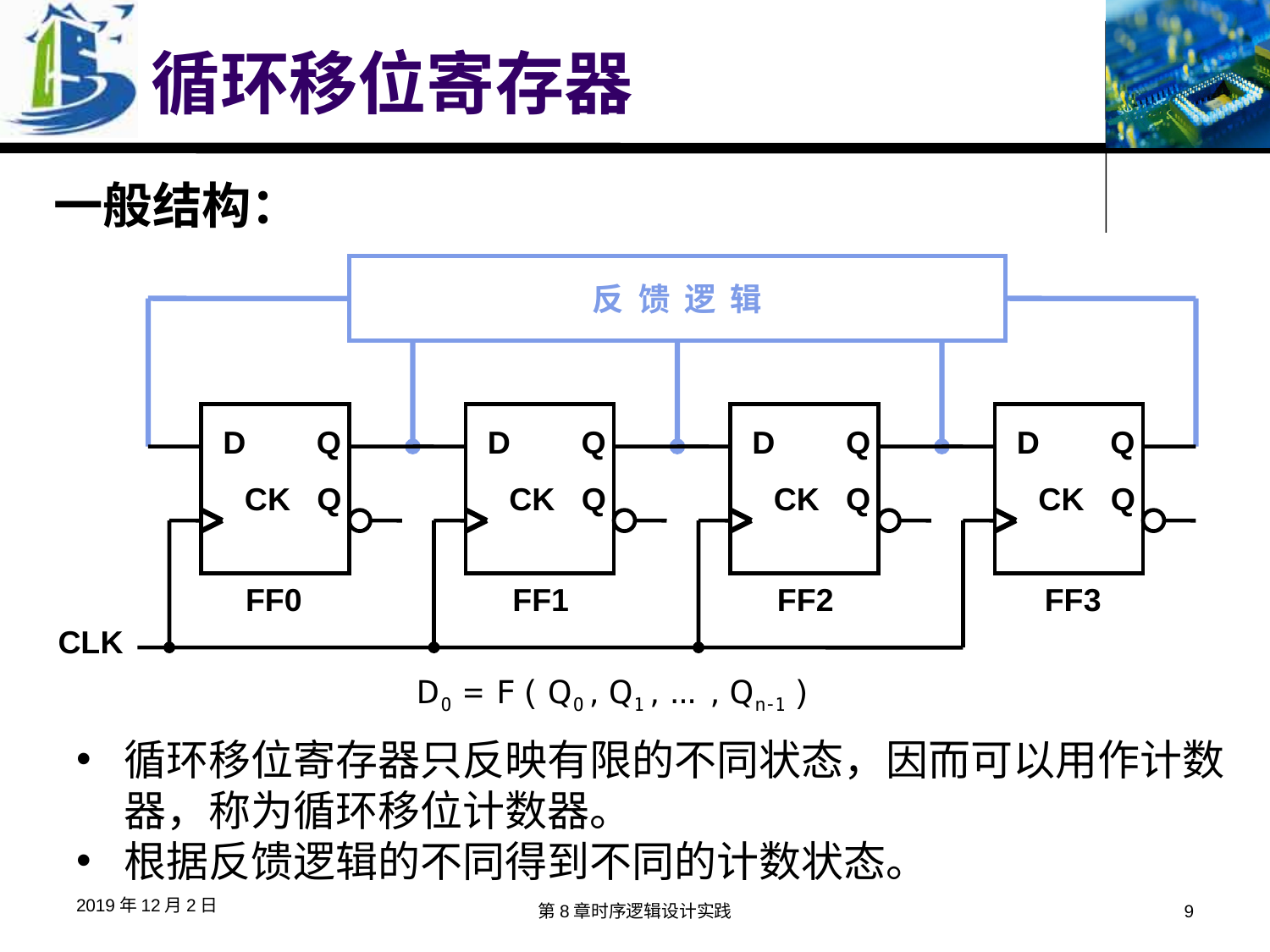

# 循环移位寄存器
一般结构：
反  馈  逻  辑

D        Q
  CK   Q
D        Q
  CK   Q
D        Q
  CK   Q
D        Q
  CK   Q

FF0
FF1
FF2
FF3
CLK

D0 = F ( Q0 , Q1 , … , Qn-1 )
循环移位寄存器只反映有限的不同状态，因而可以用作计数器，称为循环移位计数器。
根据反馈逻辑的不同得到不同的计数状态。
2019年12月2日
第8章时序逻辑设计实践
9